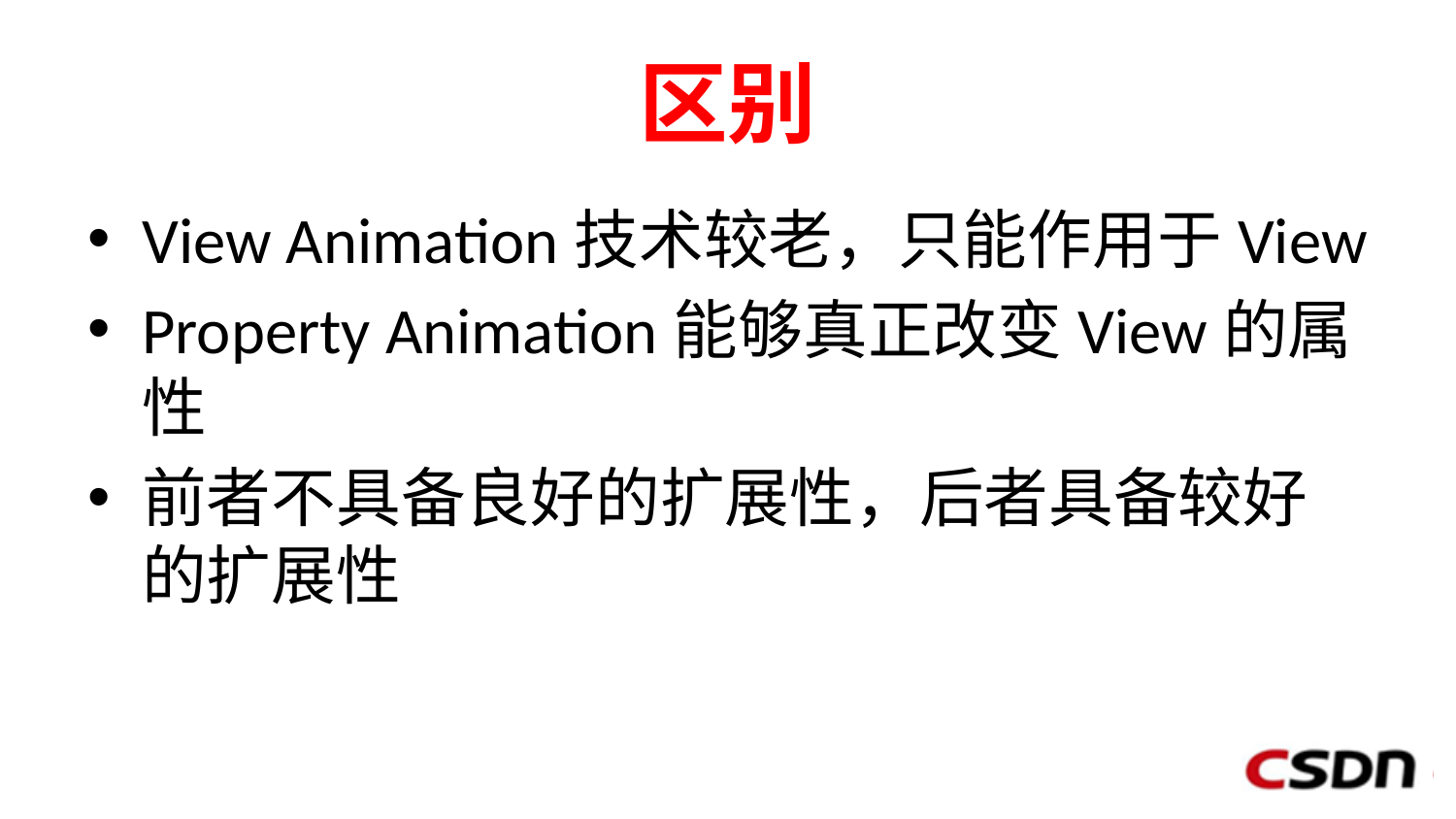

# 区别
View Animation技术较老，只能作用于View
Property Animation能够真正改变View的属性
前者不具备良好的扩展性，后者具备较好的扩展性